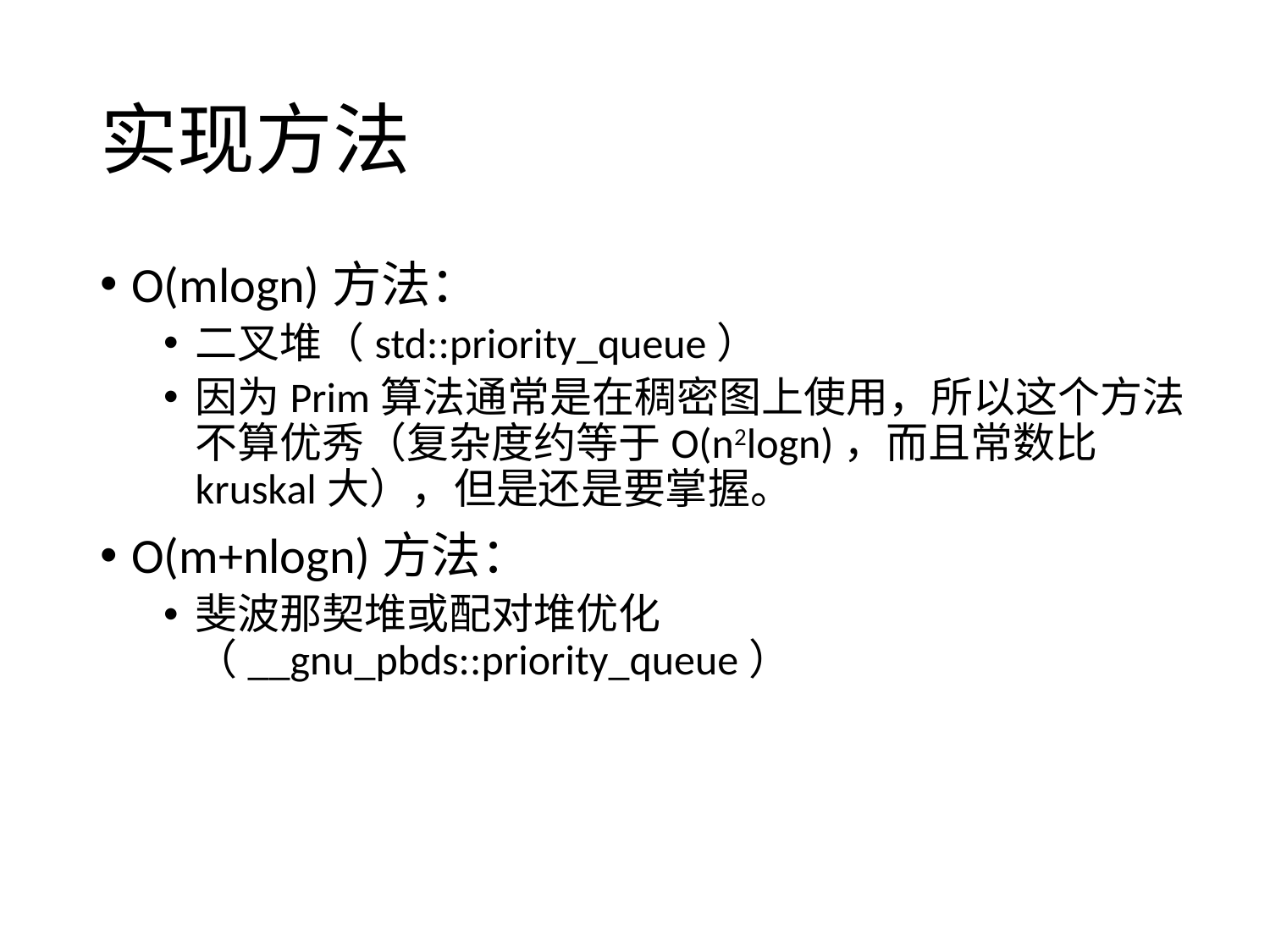

# 实现方法
O(mlogn)方法：
二叉堆（std::priority_queue）
因为Prim算法通常是在稠密图上使用，所以这个方法不算优秀（复杂度约等于O(n2logn)，而且常数比kruskal大），但是还是要掌握。
O(m+nlogn)方法：
斐波那契堆或配对堆优化（__gnu_pbds::priority_queue）